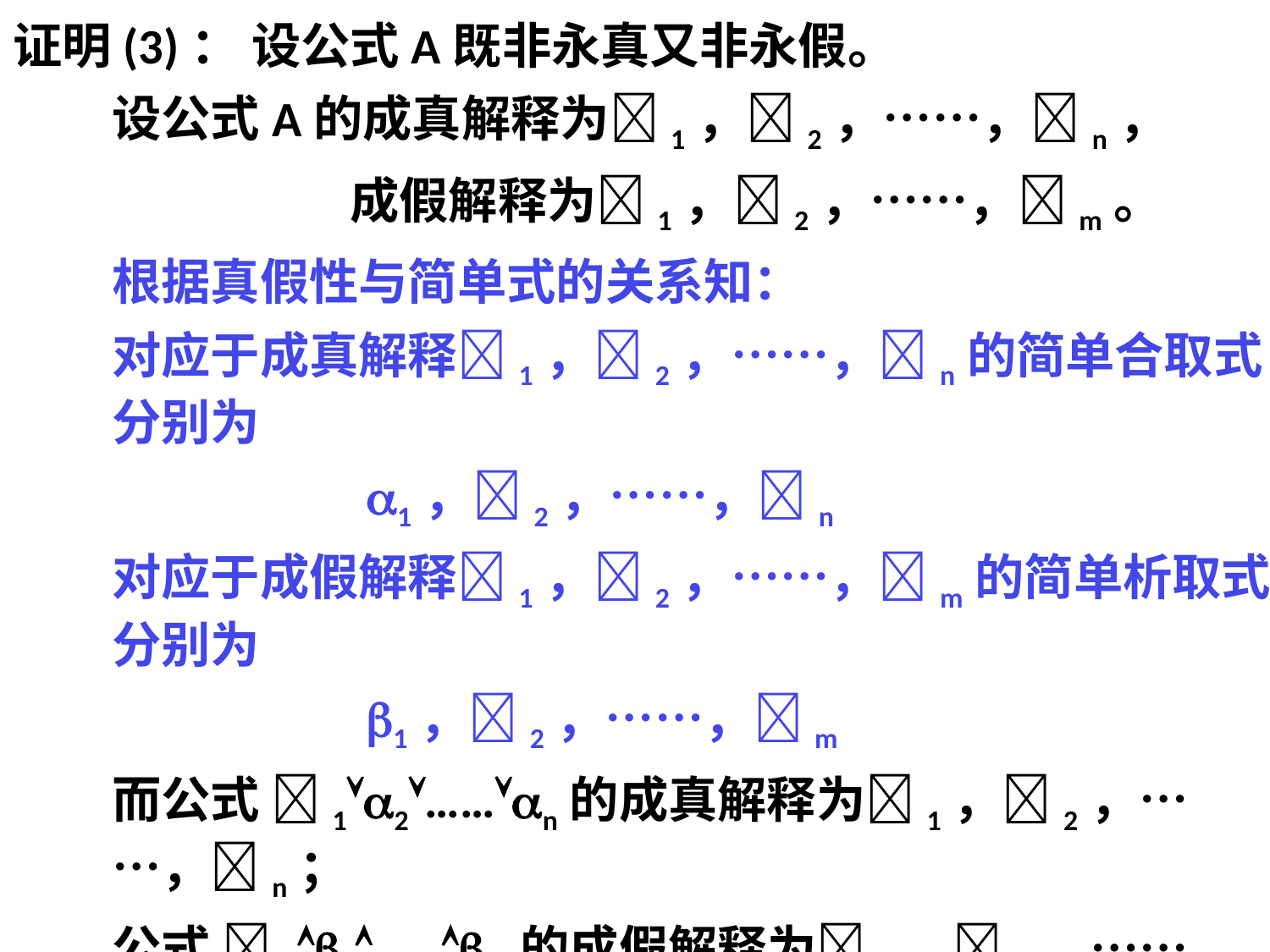

证明(3)： 设公式A既非永真又非永假。
	设公式A的成真解释为ξ1，ξ2，……，ξn，
                             成假解释为η1，η2，……，ηm。
	根据真假性与简单式的关系知：
	对应于成真解释ξ1，ξ2，……，ξn的简单合取式分别为
			α1，α2，……，αn
	对应于成假解释η1，η2，……，ηm的简单析取式分别为
			β1，β2，……，βm
	而公式 α1∨α2∨……∨αn的成真解释为ξ1，ξ2，……，ξn；
	公式 β1∧β2∧……∧βm的成假解释为η1，η2，……，ηm。
	根据两个公式逻辑等价的定义知
	             A=α1∨α2∨……∨αn =β1∧β2∧……∧βm
	故公式A既可表示为析取范式又可表示为合取范式。